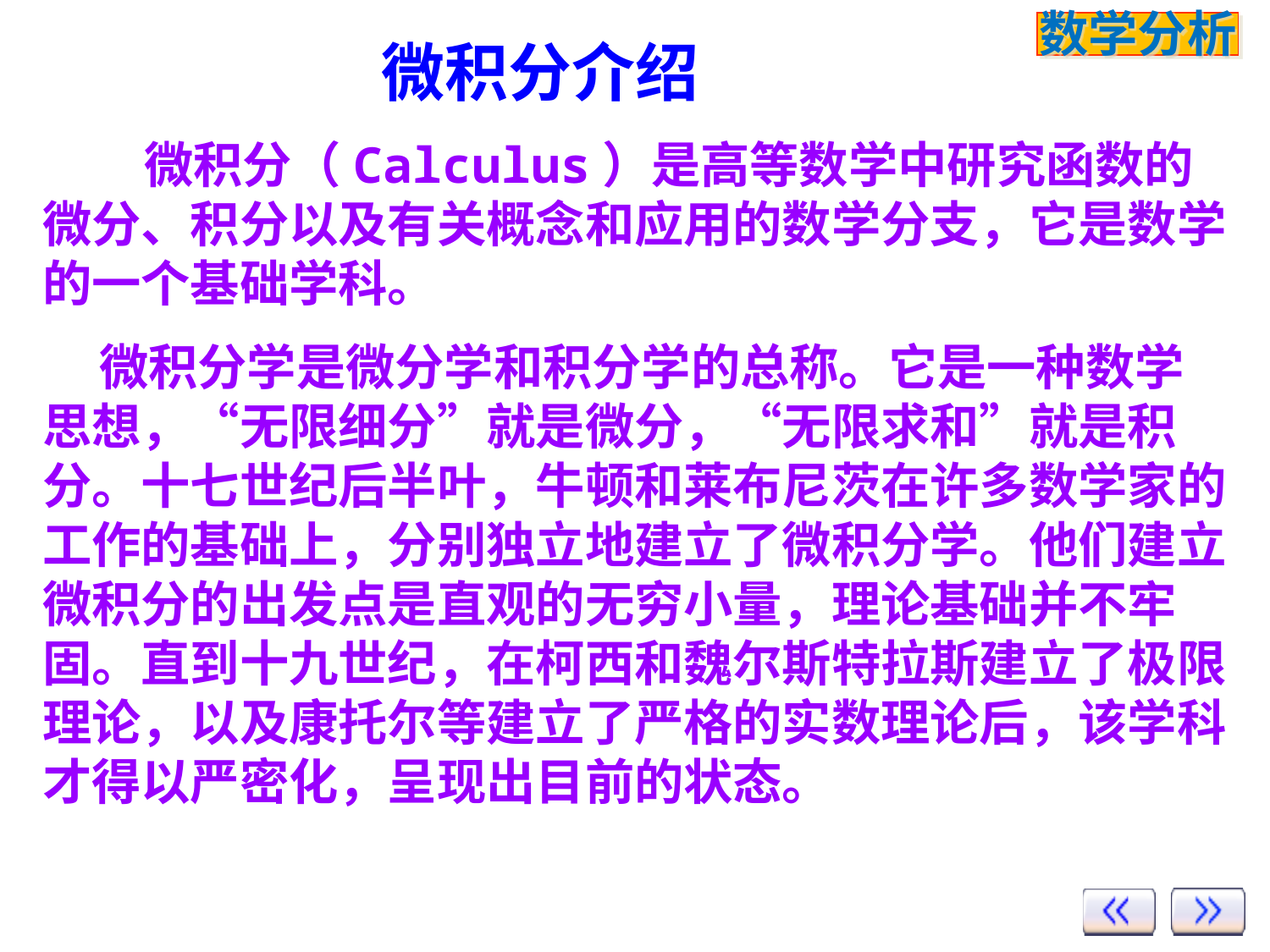

微积分介绍
        微积分（Calculus）是高等数学中研究函数的微分、积分以及有关概念和应用的数学分支，它是数学的一个基础学科。
    微积分学是微分学和积分学的总称。它是一种数学思想，“无限细分”就是微分，“无限求和”就是积分。十七世纪后半叶，牛顿和莱布尼茨在许多数学家的工作的基础上，分别独立地建立了微积分学。他们建立微积分的出发点是直观的无穷小量，理论基础并不牢固。直到十九世纪，在柯西和魏尔斯特拉斯建立了极限理论，以及康托尔等建立了严格的实数理论后，该学科才得以严密化，呈现出目前的状态。